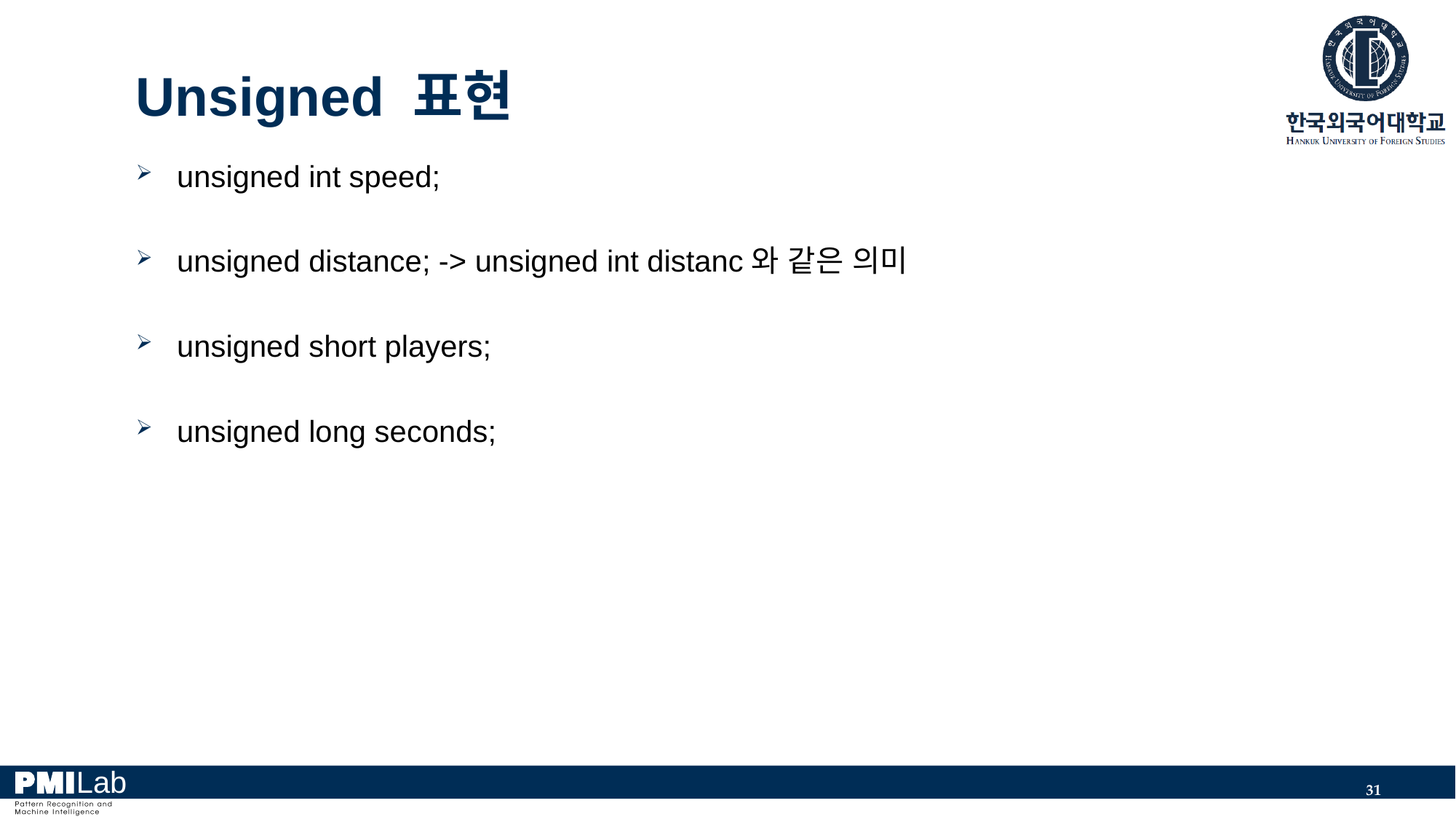

# Unsigned 표현
unsigned int speed;

unsigned distance; -> unsigned int distanc와 같은 의미

unsigned short players;

unsigned long seconds;
31